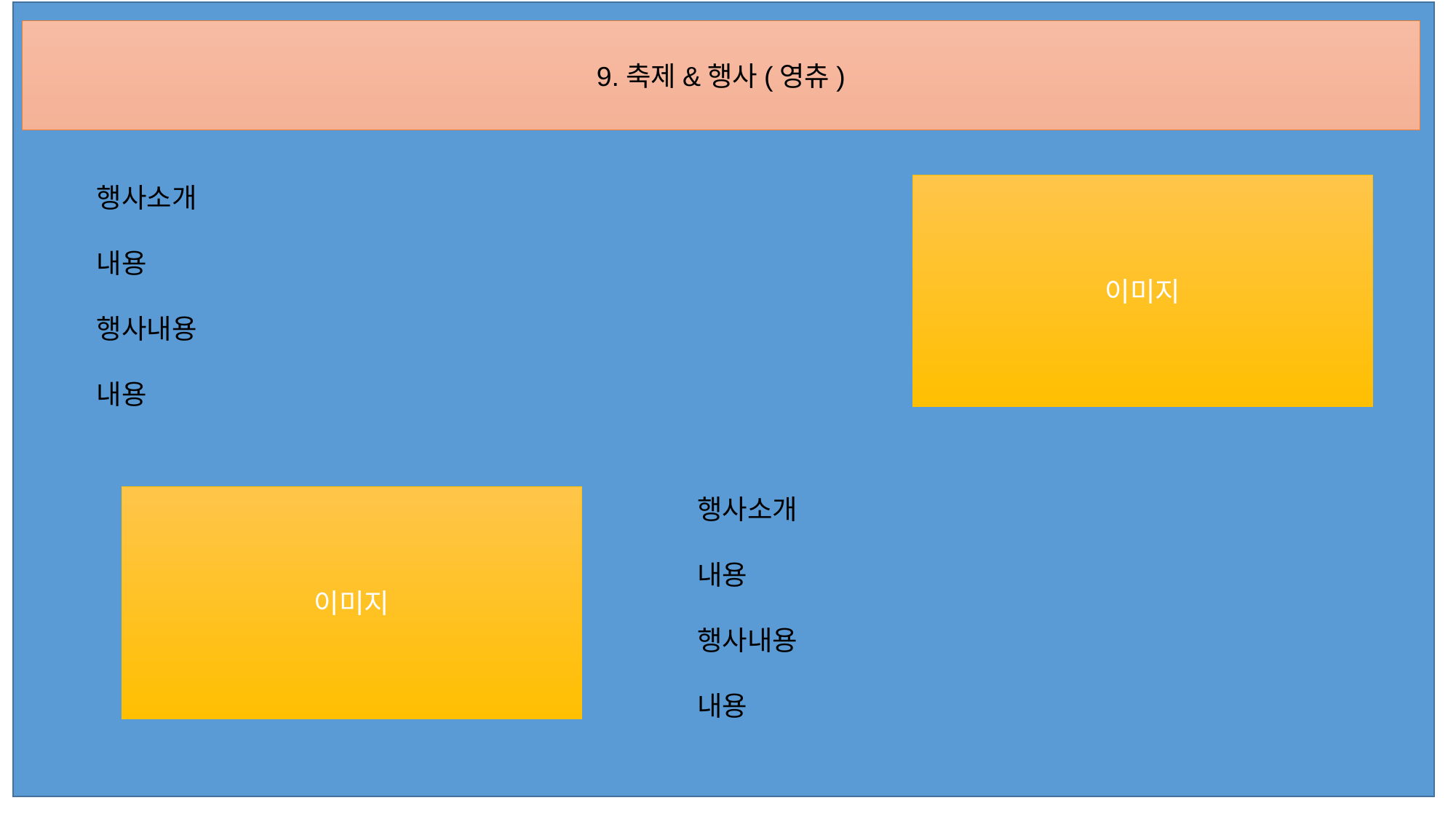

9.축제&행사(영츄)

행사소개

내용

행사내용

내용
이미지
이미지
행사소개

내용

행사내용

내용